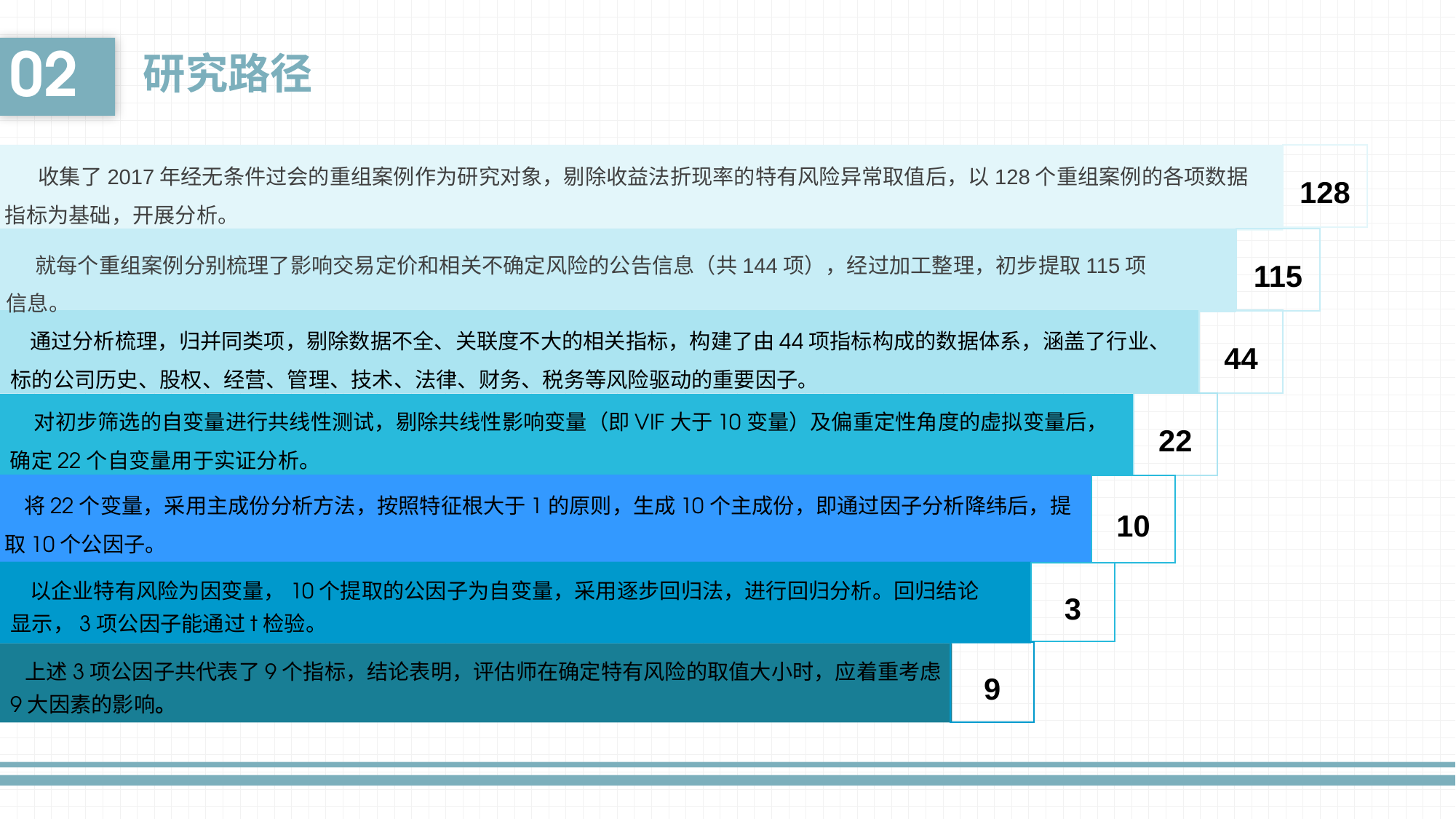

研究路径
02
128

      收集了2017年经无条件过会的重组案例作为研究对象，剔除收益法折现率的特有风险异常取值后，以128个重组案例的各项数据指标为基础，开展分析。
115

     就每个重组案例分别梳理了影响交易定价和相关不确定风险的公告信息（共144项），经过加工整理，初步提取115项信息。
44
   通过分析梳理，归并同类项，剔除数据不全、关联度不大的相关指标，构建了由44项指标构成的数据体系，涵盖了行业、标的公司历史、股权、经营、管理、技术、法律、财务、税务等风险驱动的重要因子。

22
    对初步筛选的自变量进行共线性测试，剔除共线性影响变量（即VIF大于10变量）及偏重定性角度的虚拟变量后，确定22个自变量用于实证分析。
   将22个变量，采用主成份分析方法，按照特征根大于1的原则，生成10个主成份，即通过因子分析降纬后，提取10个公因子。

10

3
   以企业特有风险为因变量，10个提取的公因子为自变量，采用逐步回归法，进行回归分析。回归结论显示，3项公因子能通过t检验。
更换图片方法：点击图片后右键，选择“更改图片”即可。标题数字等都可以通过点击和重新输入进行更改。
9

  上述3项公因子共代表了9个指标，结论表明，评估师在确定特有风险的取值大小时，应着重考虑9大因素的影响。